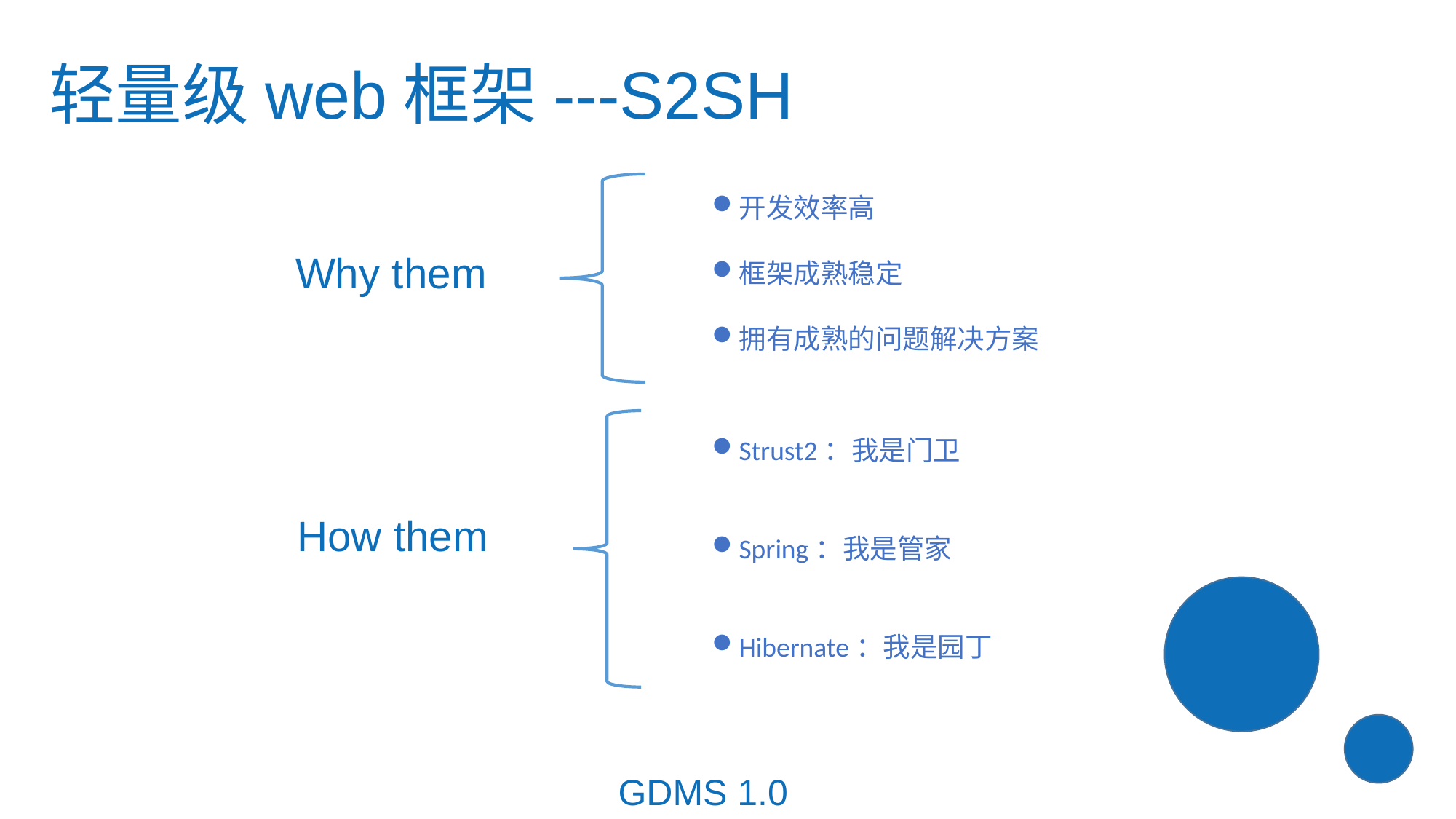

轻量级web框架---S2SH

开发效率高

框架成熟稳定

拥有成熟的问题解决方案

Why them

Strust2：我是门卫

Spring：我是管家

Hibernate：我是园丁
How them

GDMS 1.0